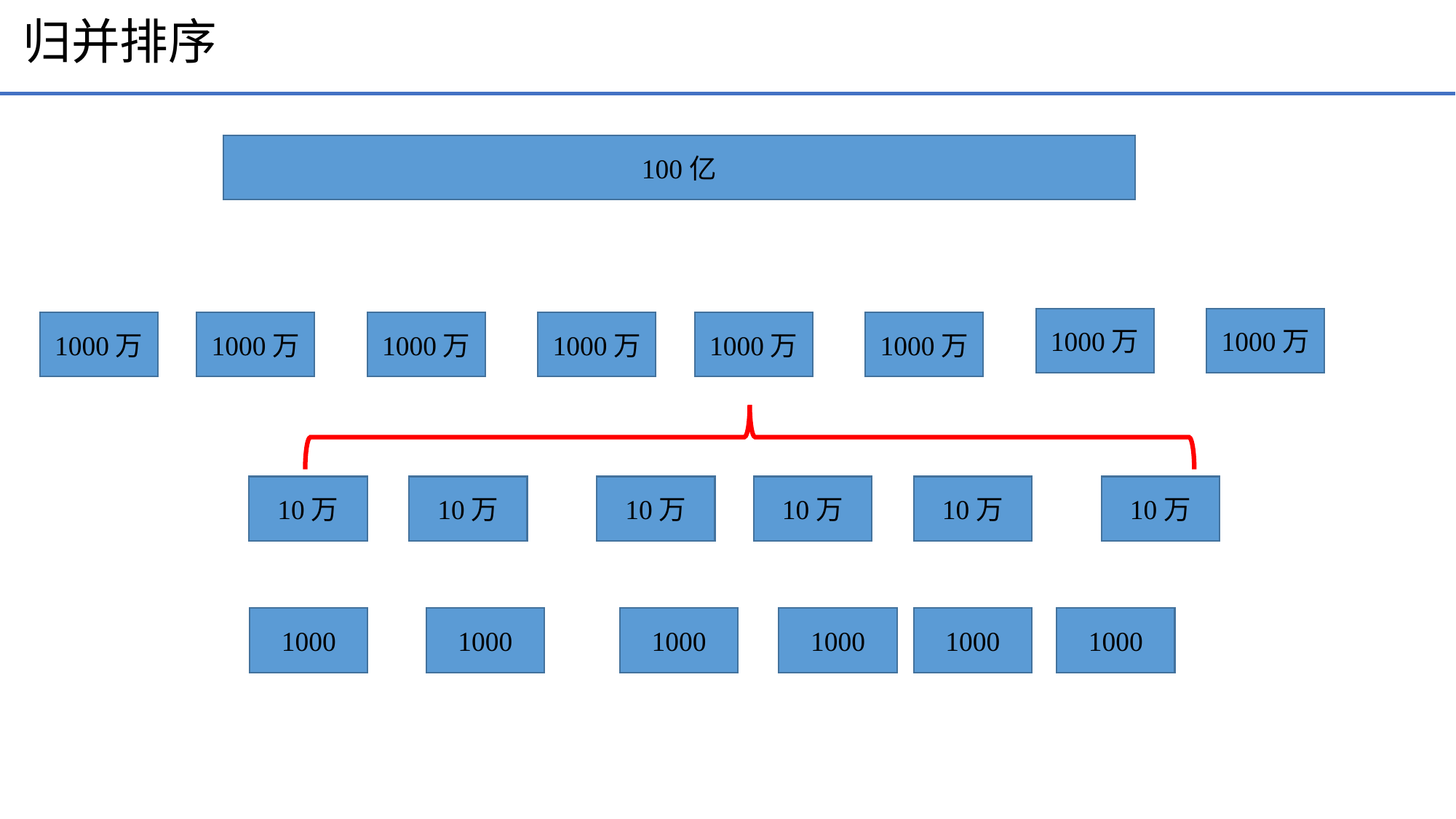

# 归并排序
100亿
1000万
1000万
1000万
1000万
1000万
1000万
1000万
1000万
10万
10万
10万
10万
10万
10万
1000
1000
1000
1000
1000
1000